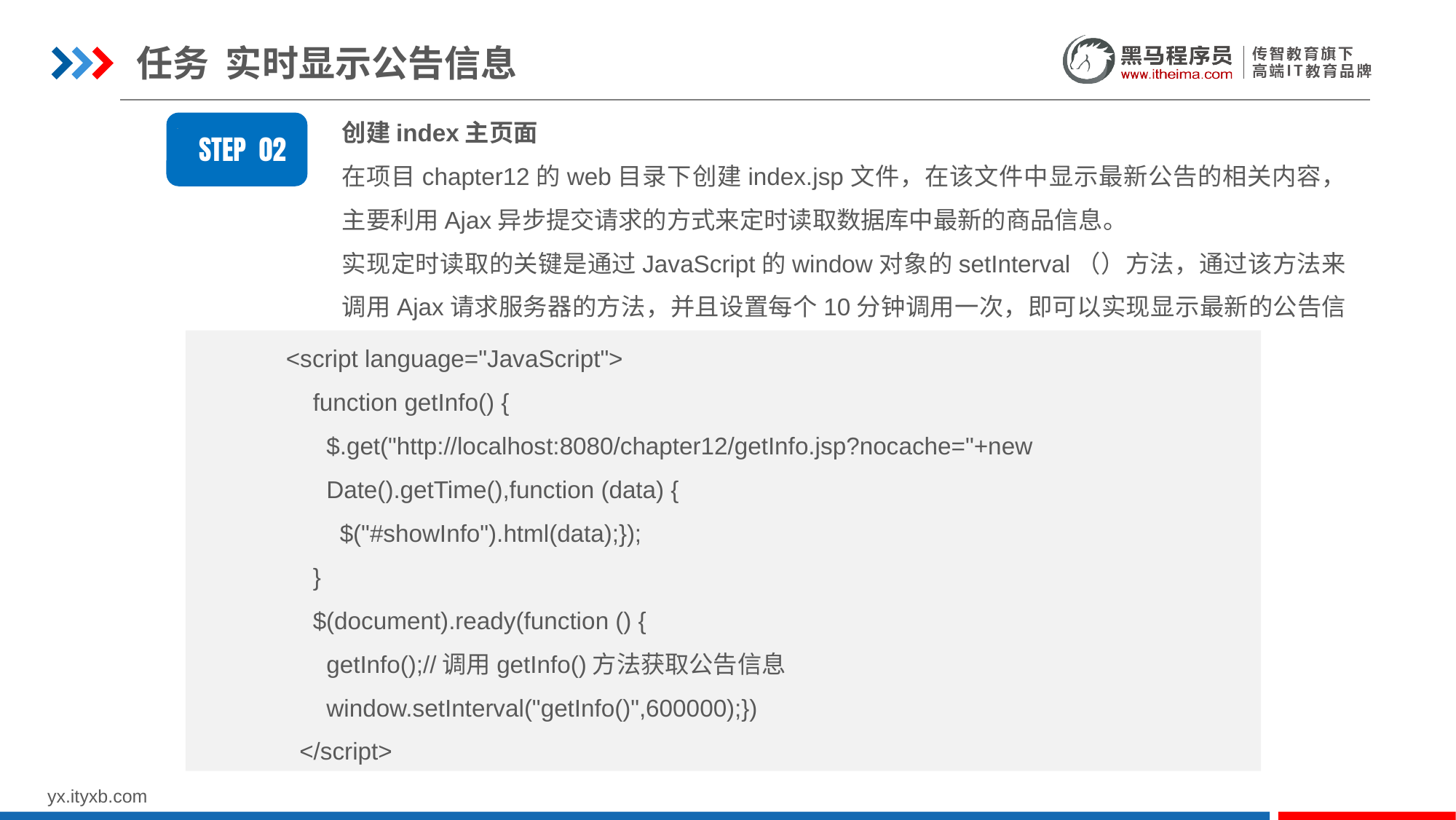

任务  实时显示公告信息
创建index主页面
在项目chapter12的web目录下创建index.jsp文件，在该文件中显示最新公告的相关内容，主要利用Ajax异步提交请求的方式来定时读取数据库中最新的商品信息。
实现定时读取的关键是通过JavaScript的window对象的setInterval（）方法，通过该方法来调用Ajax请求服务器的方法，并且设置每个10分钟调用一次，即可以实现显示最新的公告信息。

STEP  02
<script language="JavaScript">
    function getInfo() {
      $.get("http://localhost:8080/chapter12/getInfo.jsp?nocache="+new
      Date().getTime(),function (data) {
        $("#showInfo").html(data);});
    }
    $(document).ready(function () {
      getInfo();//调用getInfo()方法获取公告信息
      window.setInterval("getInfo()",600000);})
  </script>